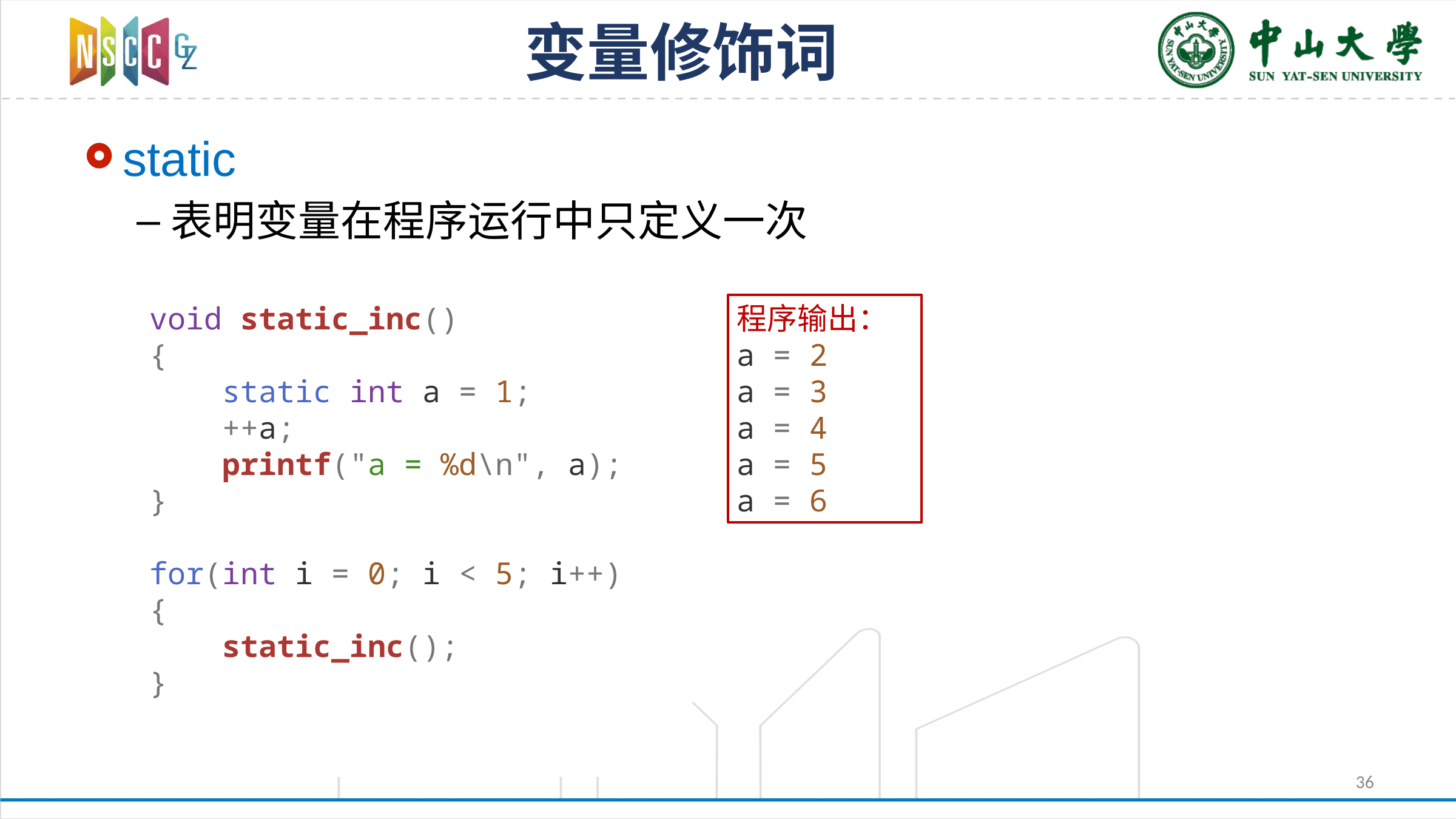

# 变量修饰词
static
表明变量在程序运行中只定义一次

void static_inc()
{
    static int a = 1;
    ++a;
    printf("a = %d\n", a);
}
for(int i = 0; i < 5; i++)
{
    static_inc();
}

程序输出：
a = 2
a = 3
a = 4
a = 5
a = 6
36